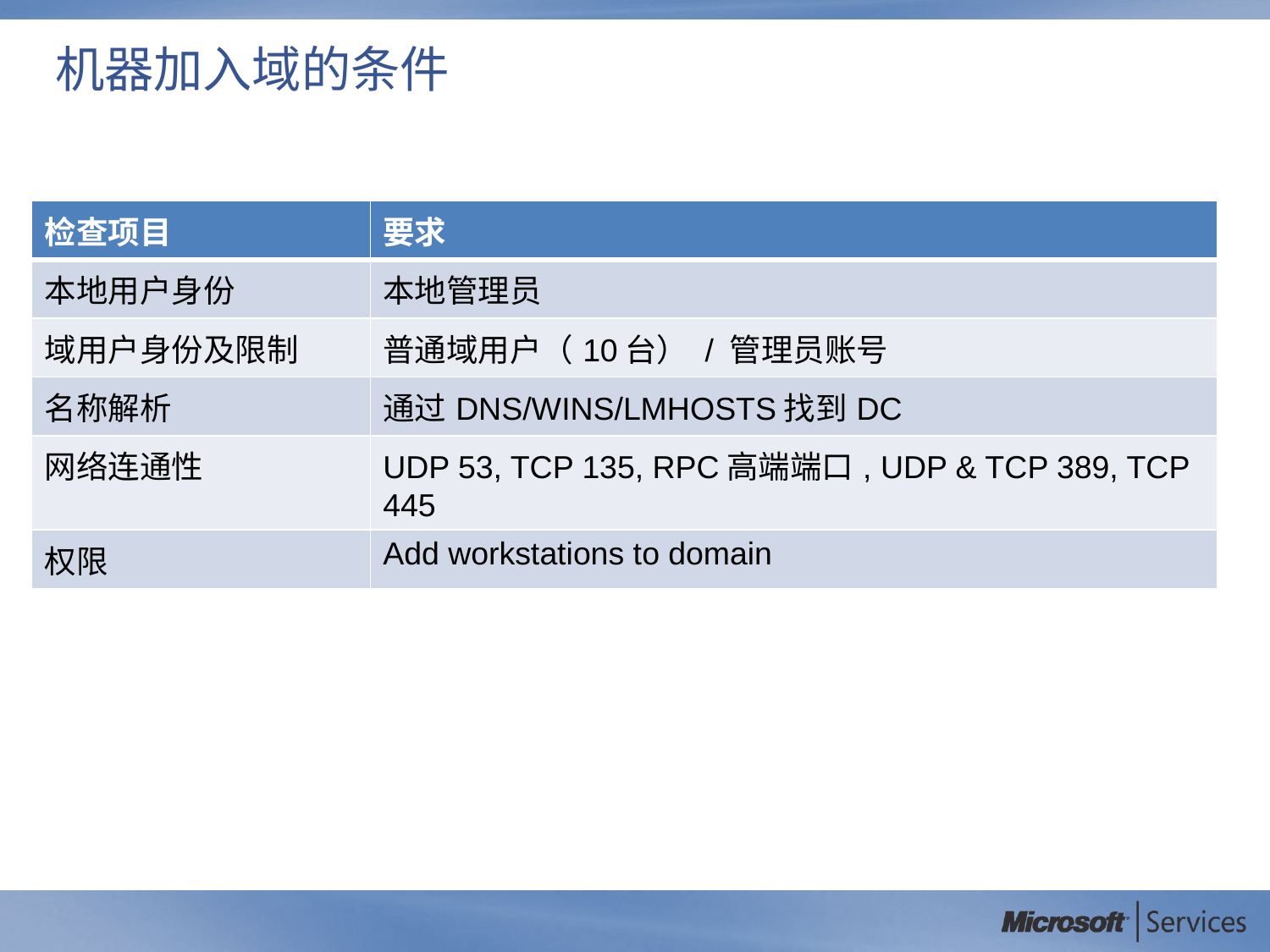

# 机器加入域的条件
| 检查项目 | 要求 |
| --- | --- |
| 本地用户身份 | 本地管理员 |
| 域用户身份及限制 | 普通域用户（10台） / 管理员账号 |
| 名称解析 | 通过DNS/WINS/LMHOSTS找到DC |
| 网络连通性 | UDP 53, TCP 135, RPC高端端口, UDP & TCP 389, TCP 445 |
| 权限 | Add workstations to domain |